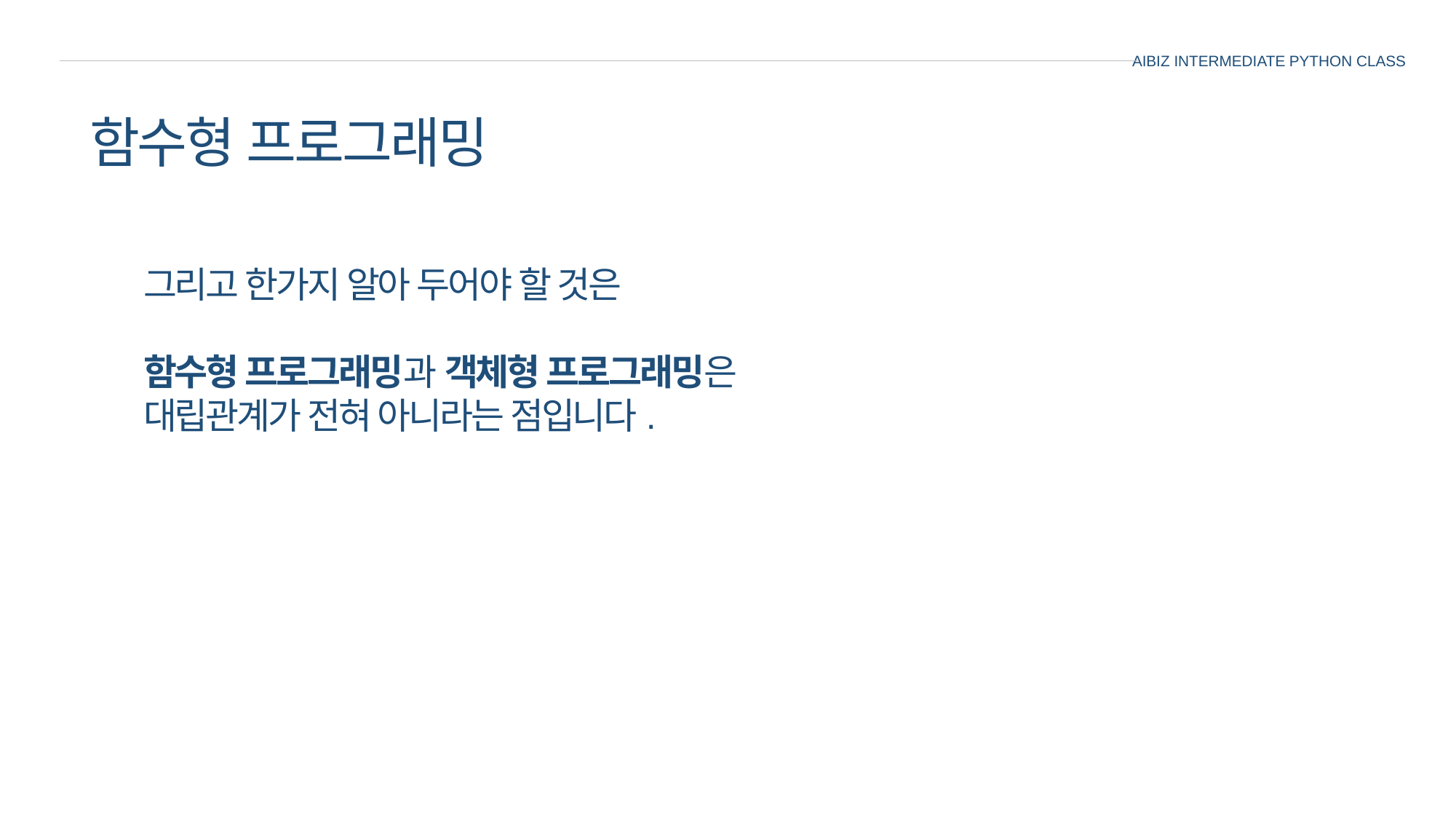

AIBIZ INTERMEDIATE PYTHON CLASS
함수형 프로그래밍
그리고 한가지 알아 두어야 할 것은

함수형 프로그래밍과 객체형 프로그래밍은
대립관계가 전혀 아니라는 점입니다.